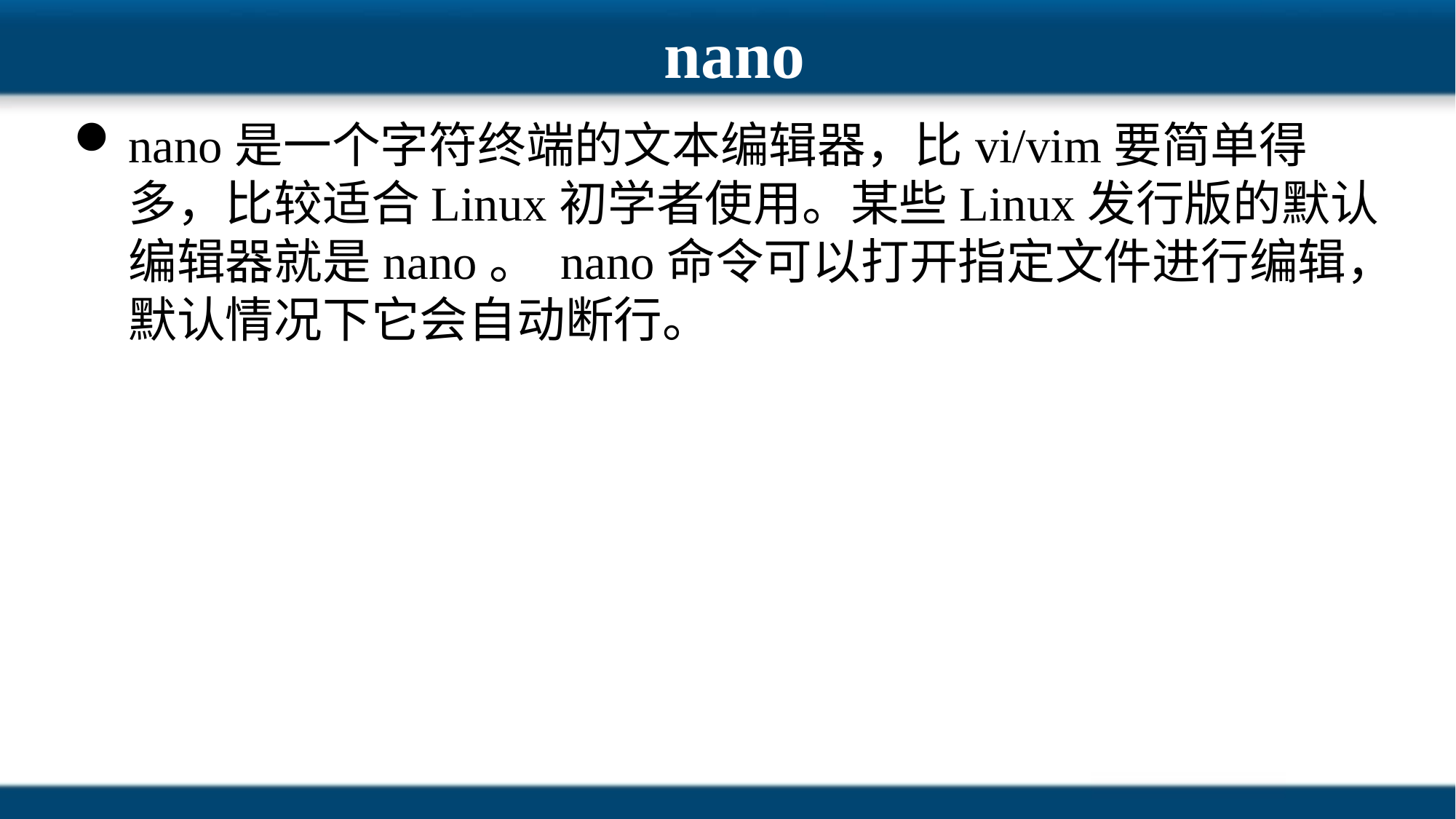

# nano
nano是一个字符终端的文本编辑器，比vi/vim要简单得多，比较适合Linux初学者使用。某些Linux发行版的默认编辑器就是nano。 nano命令可以打开指定文件进行编辑，默认情况下它会自动断行。